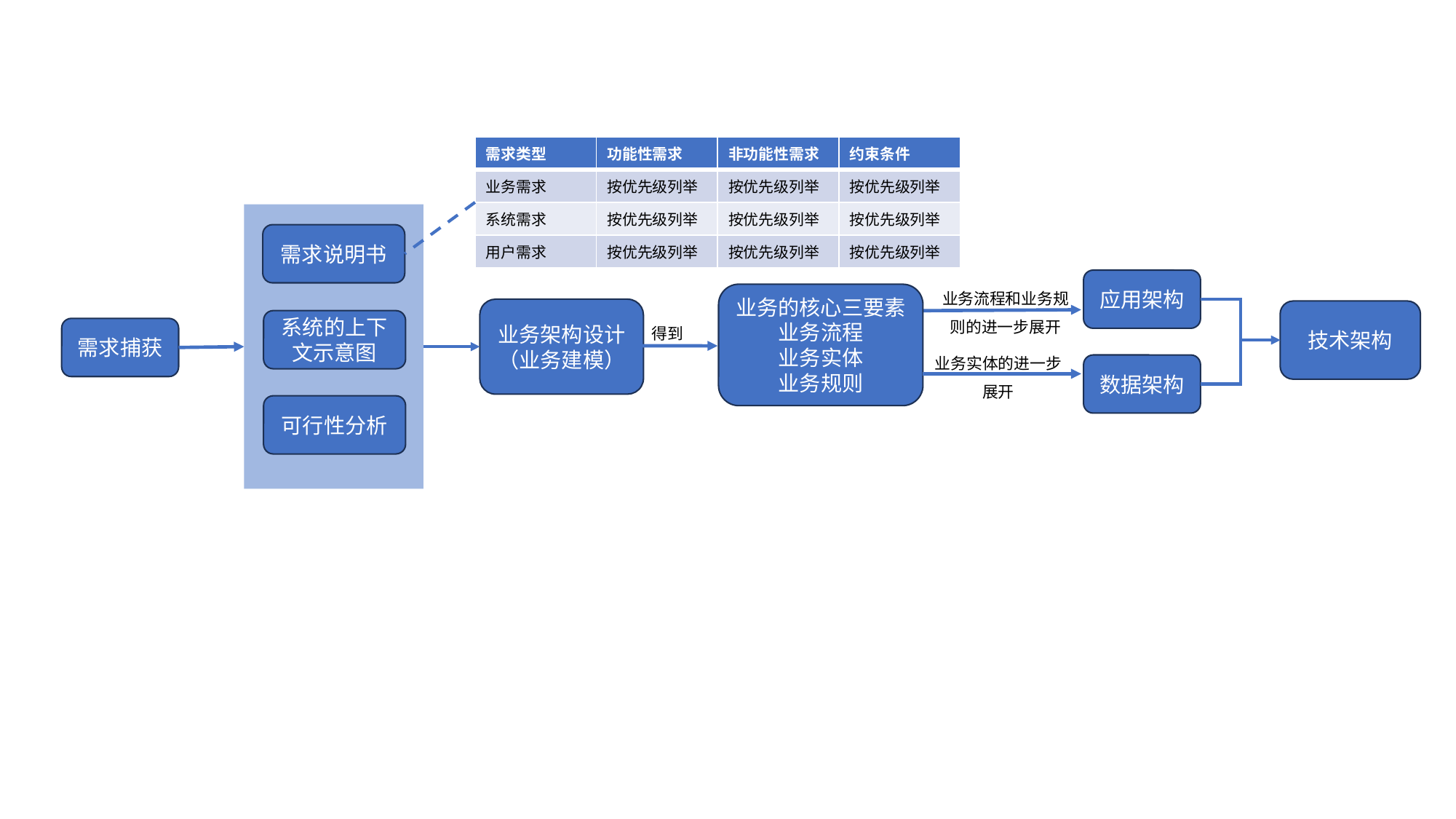

| 需求类型 | 功能性需求 | 非功能性需求 | 约束条件 |
| --- | --- | --- | --- |
| 业务需求 | 按优先级列举 | 按优先级列举 | 按优先级列举 |
| 系统需求 | 按优先级列举 | 按优先级列举 | 按优先级列举 |
| 用户需求 | 按优先级列举 | 按优先级列举 | 按优先级列举 |

需求说明书
应用架构
业务流程和业务规则的进一步展开
业务的核心三要素
业务流程
业务实体
业务规则
业务架构设计
（业务建模）
技术架构
得到
系统的上下文示意图
需求捕获
业务实体的进一步展开
数据架构
可行性分析